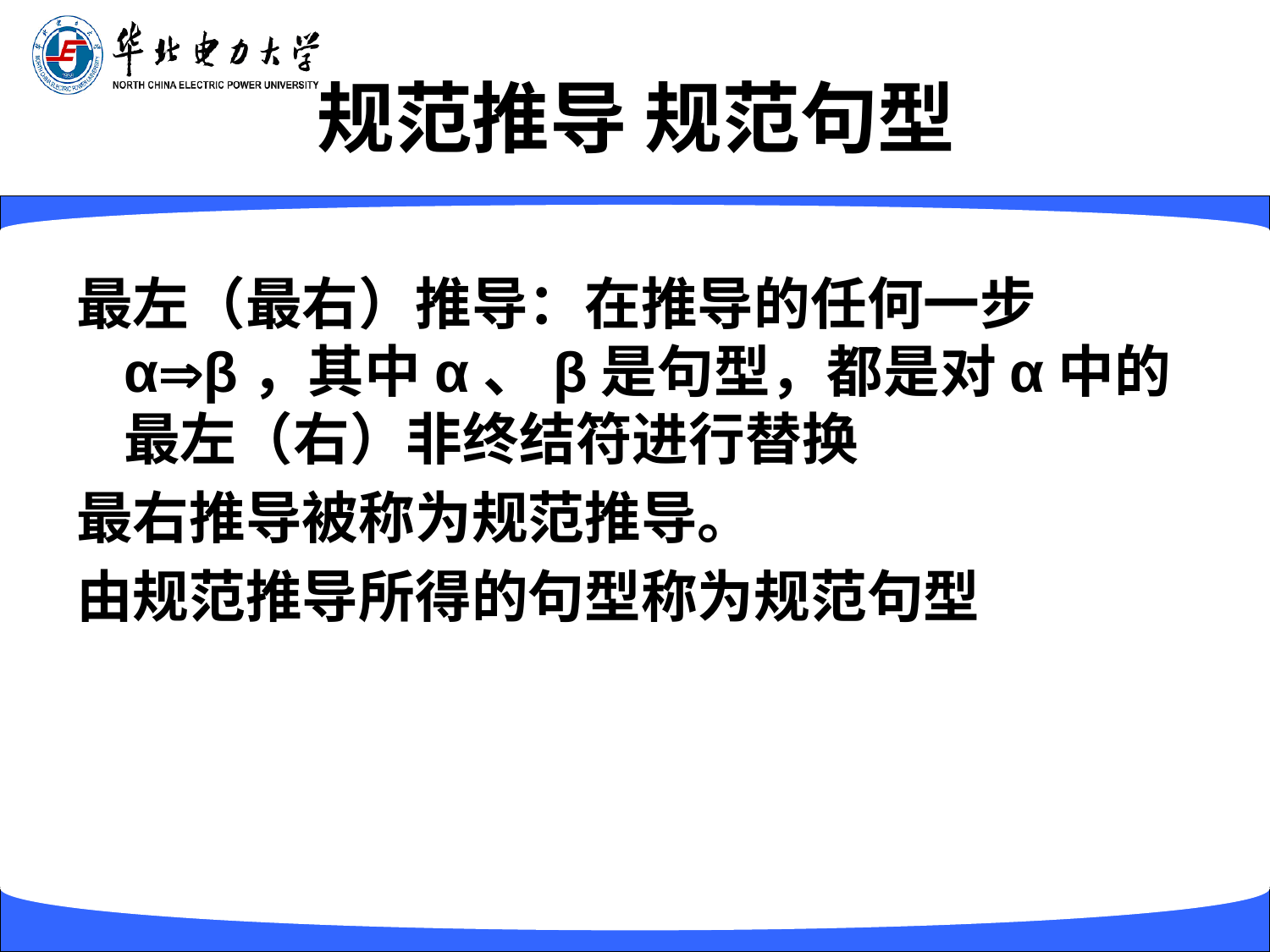

# 规范推导 规范句型
最左（最右）推导：在推导的任何一步α⇒β，其中α、β是句型，都是对α中的最左（右）非终结符进行替换
最右推导被称为规范推导。
由规范推导所得的句型称为规范句型